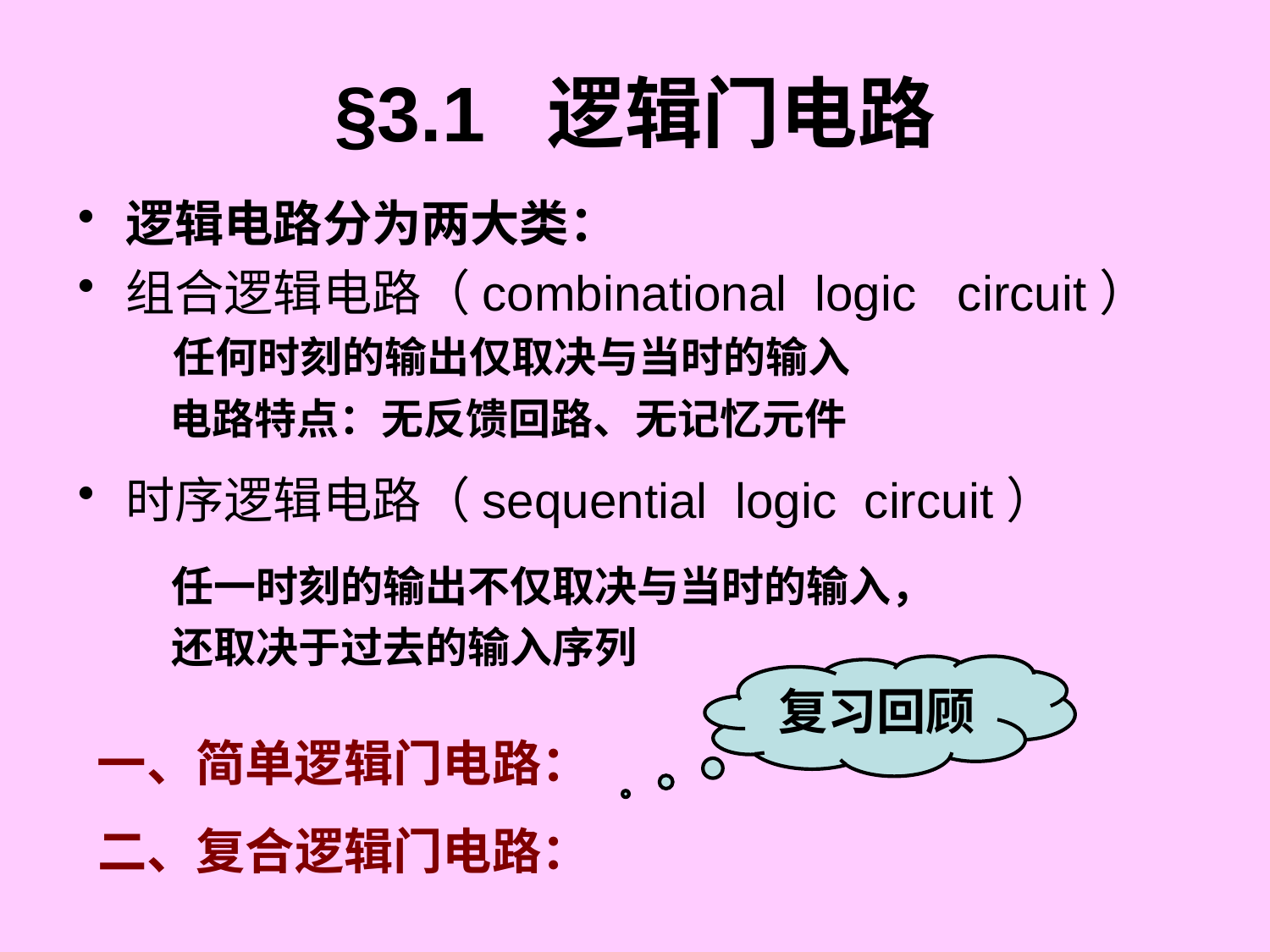

§3.1  逻辑门电路
逻辑电路分为两大类：
组合逻辑电路（combinational  logic   circuit）

时序逻辑电路（sequential  logic  circuit）
任何时刻的输出仅取决与当时的输入
电路特点：无反馈回路、无记忆元件
任一时刻的输出不仅取决与当时的输入，
还取决于过去的输入序列
复习回顾
一、简单逻辑门电路：
二、复合逻辑门电路：